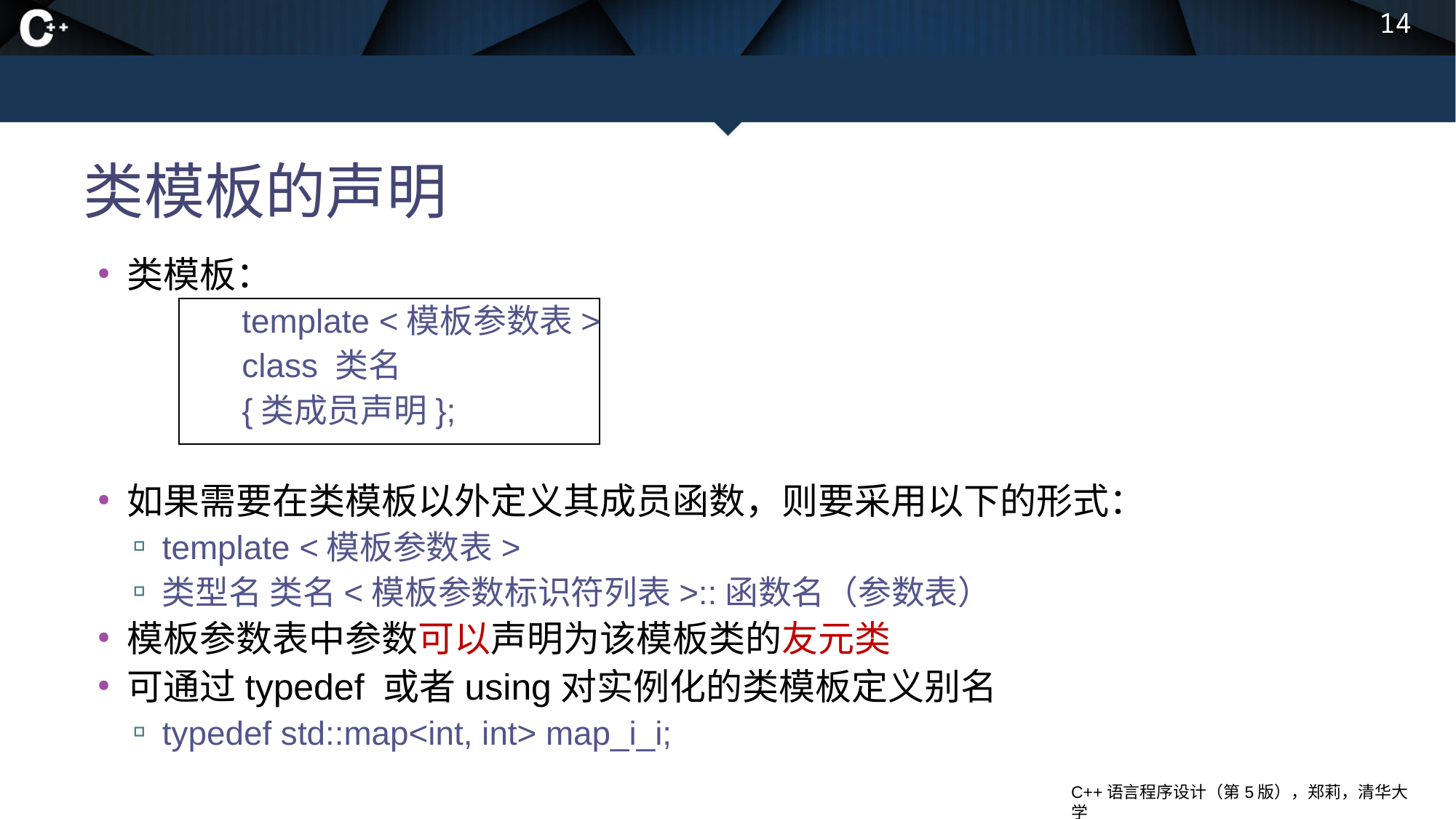

14
# 类模板的声明
类模板：
	template <模板参数表>
	class 类名
	{类成员声明};

如果需要在类模板以外定义其成员函数，则要采用以下的形式：
template <模板参数表>
类型名 类名<模板参数标识符列表>::函数名（参数表）
模板参数表中参数可以声明为该模板类的友元类
可通过typedef 或者using对实例化的类模板定义别名
typedef std::map<int, int> map_i_i;